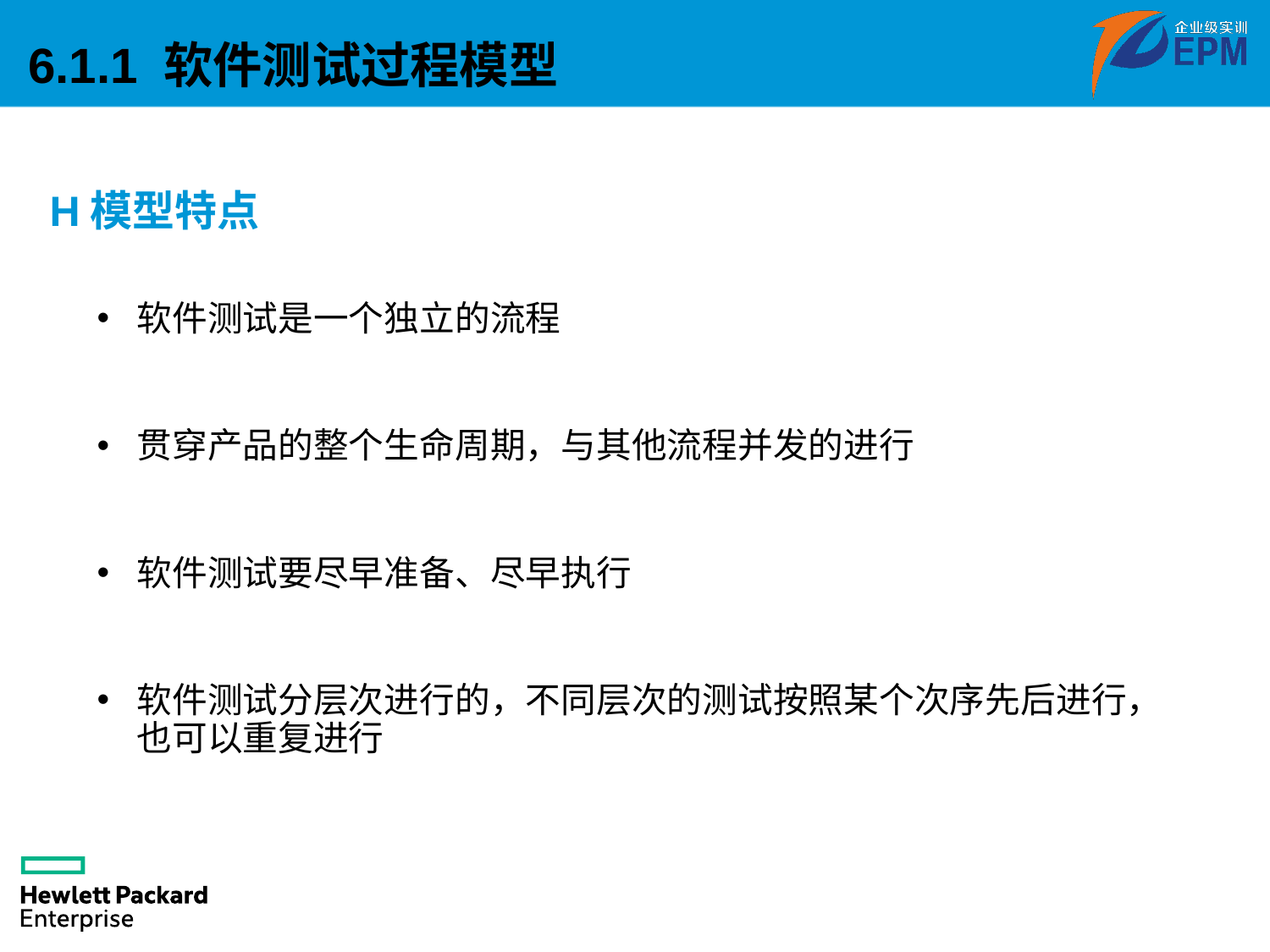

6.1.1 软件测试过程模型
H模型特点

软件测试是一个独立的流程

贯穿产品的整个生命周期，与其他流程并发的进行

软件测试要尽早准备、尽早执行

软件测试分层次进行的，不同层次的测试按照某个次序先后进行，也可以重复进行